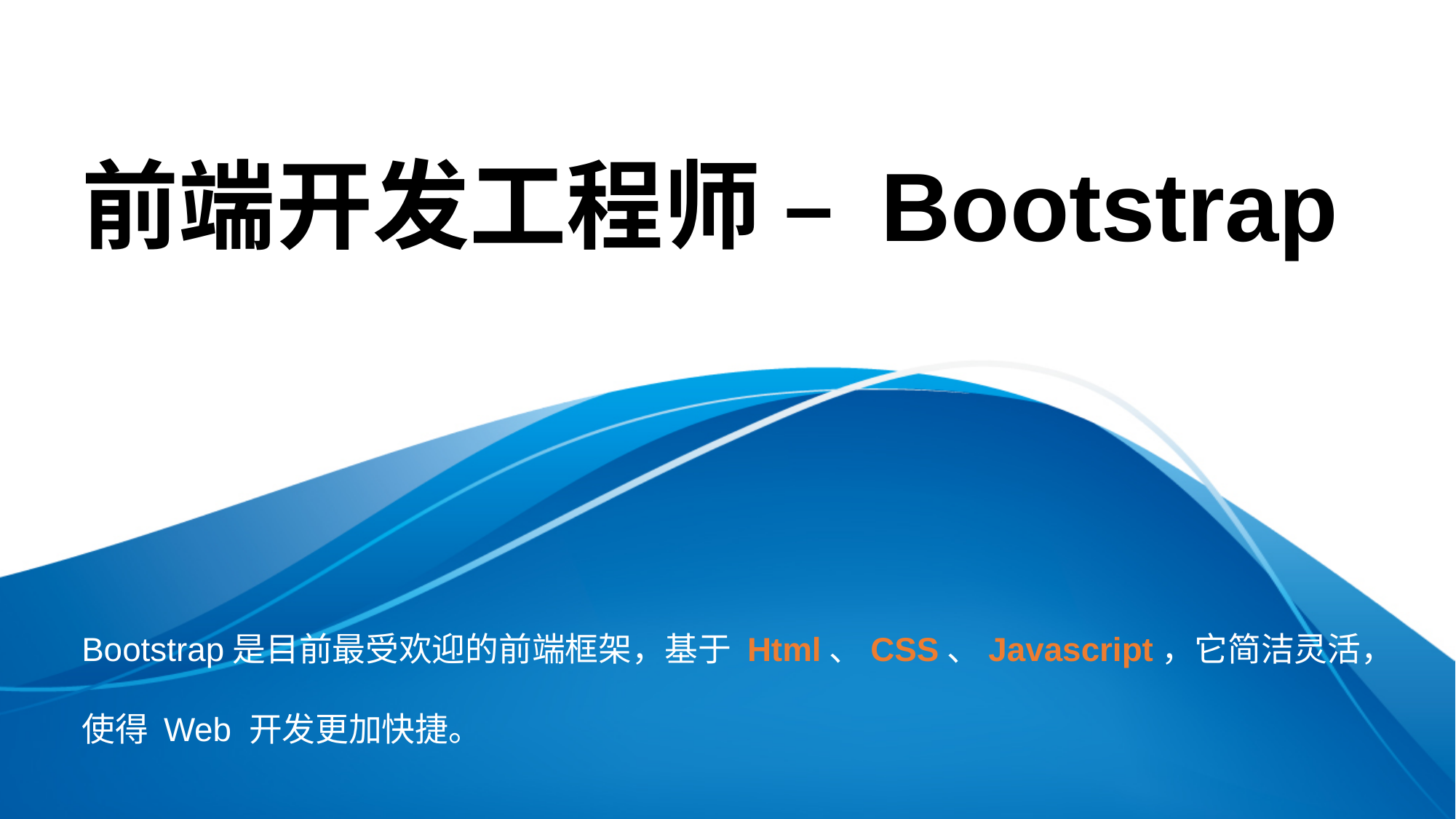

# 前端开发工程师 – Bootstrap
Bootstrap是目前最受欢迎的前端框架，基于 Html、CSS、Javascript，它简洁灵活，使得 Web 开发更加快捷。